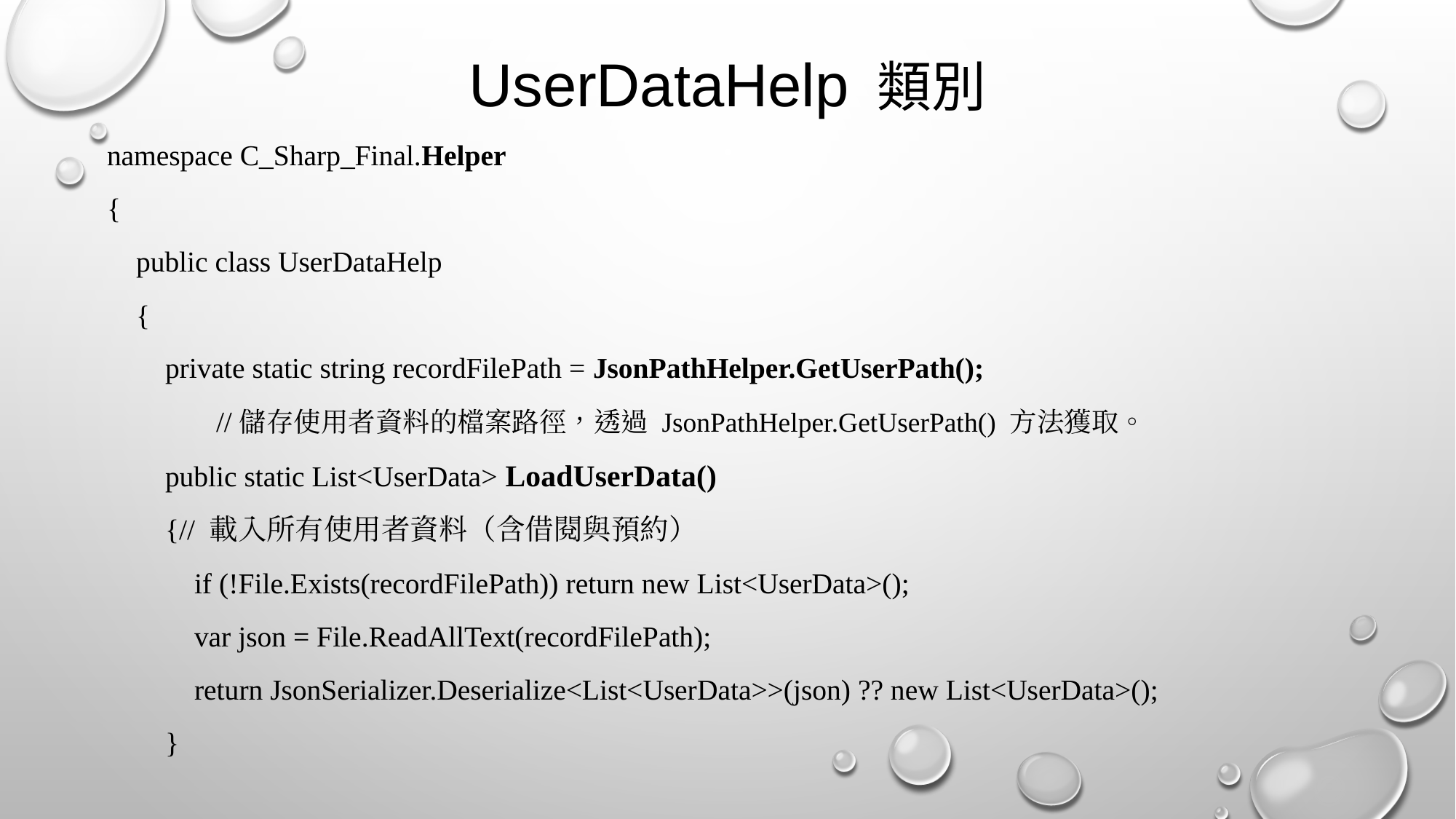

# UserDataHelp 類別
namespace C_Sharp_Final.Helper
{
    public class UserDataHelp
    {
        private static string recordFilePath = JsonPathHelper.GetUserPath();
	//儲存使用者資料的檔案路徑，透過 JsonPathHelper.GetUserPath() 方法獲取。
        public static List<UserData> LoadUserData()
        {// 載入所有使用者資料（含借閱與預約）
            if (!File.Exists(recordFilePath)) return new List<UserData>();
            var json = File.ReadAllText(recordFilePath);
            return JsonSerializer.Deserialize<List<UserData>>(json) ?? new List<UserData>();
        }